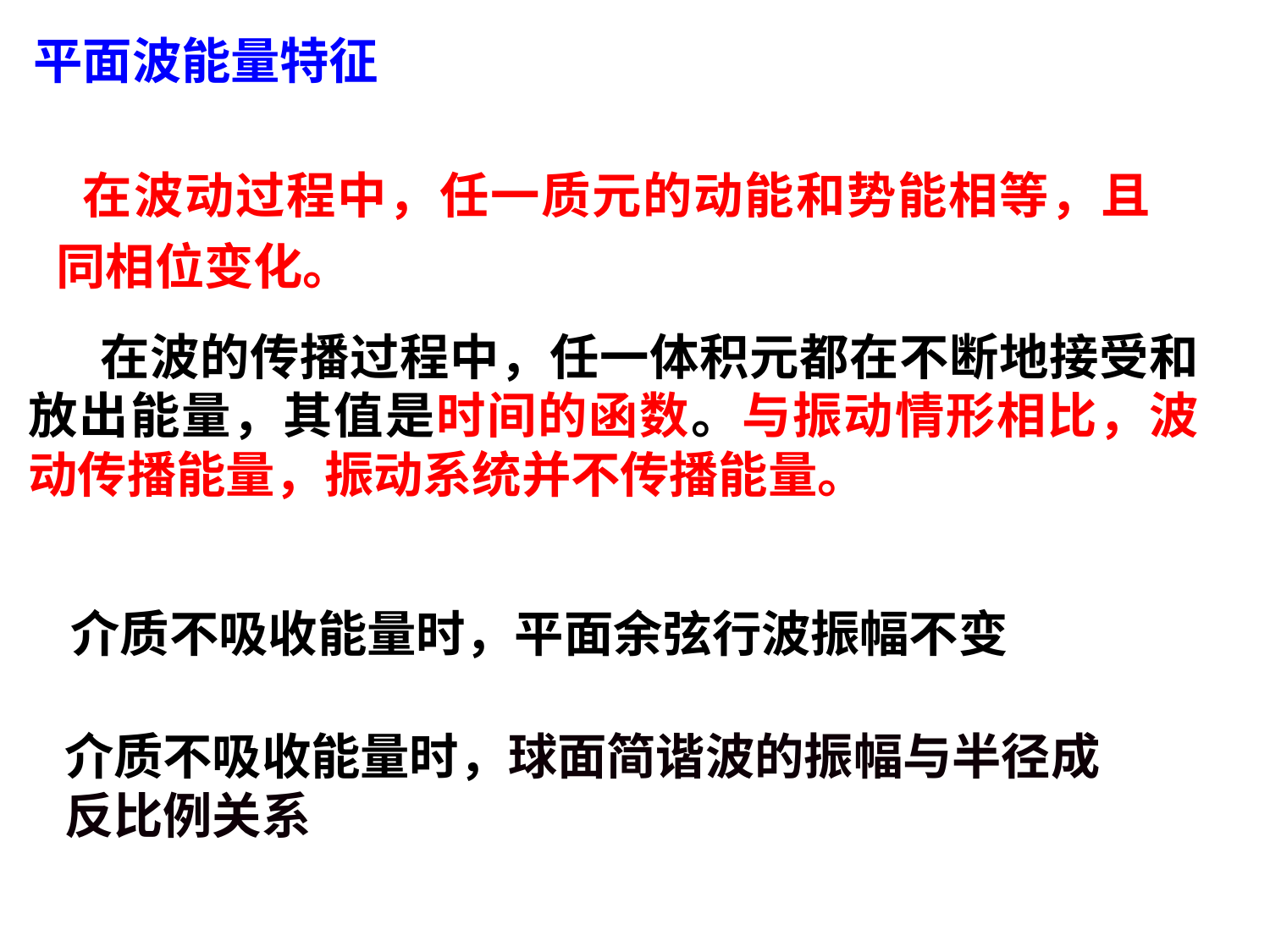

平面波能量特征
 在波动过程中，任一质元的动能和势能相等，且同相位变化。
     在波的传播过程中，任一体积元都在不断地接受和放出能量，其值是时间的函数。与振动情形相比，波动传播能量，振动系统并不传播能量。
介质不吸收能量时，平面余弦行波振幅不变
介质不吸收能量时，球面简谐波的振幅与半径成反比例关系